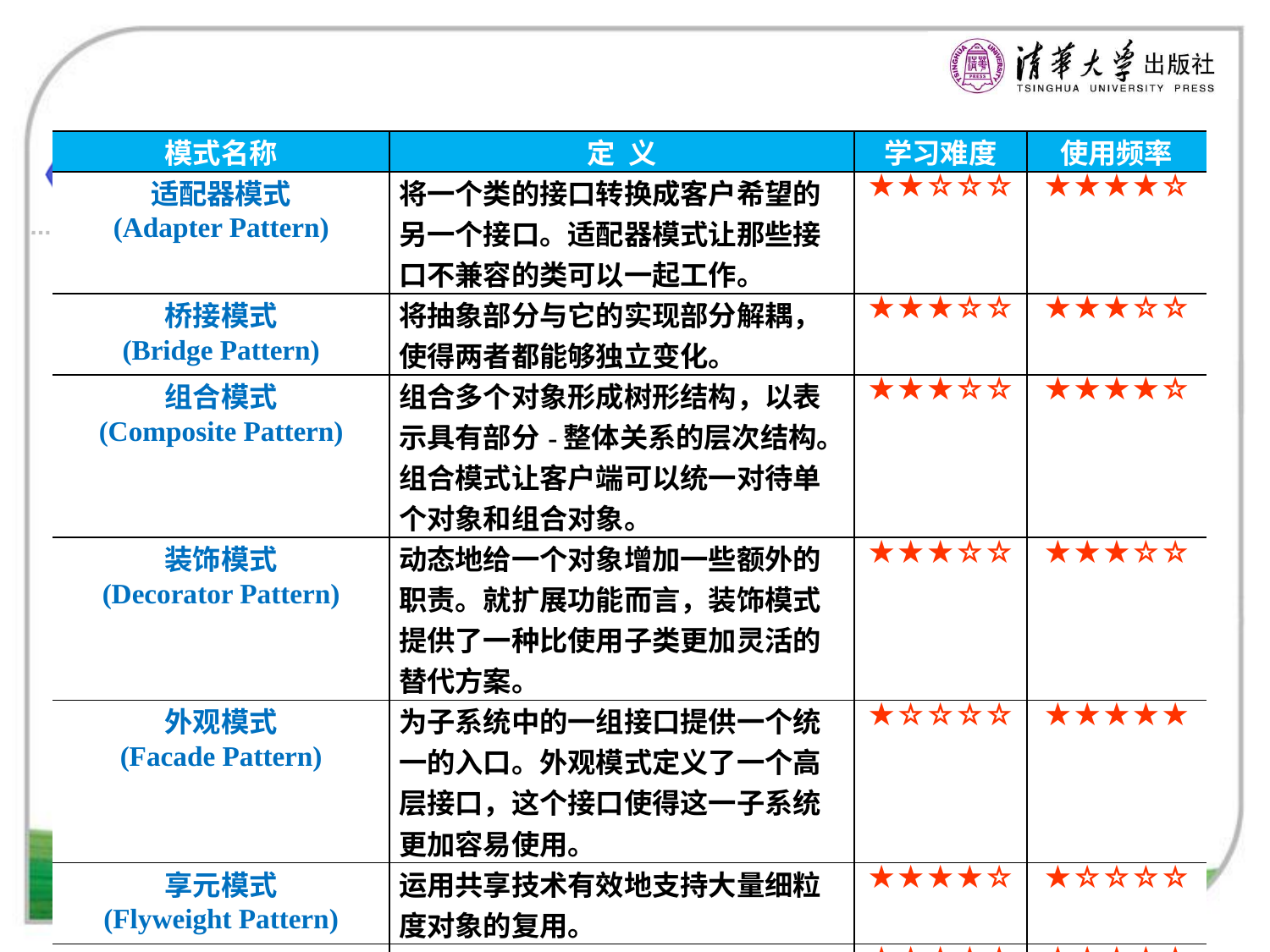

# 结构型模式概述
| 模式名称 | 定 义 | 学习难度 | 使用频率 |
| --- | --- | --- | --- |
| 适配器模式 (Adapter Pattern) | 将一个类的接口转换成客户希望的另一个接口。适配器模式让那些接口不兼容的类可以一起工作。 | ★★☆☆☆ | ★★★★☆ |
| 桥接模式 (Bridge Pattern) | 将抽象部分与它的实现部分解耦，使得两者都能够独立变化。 | ★★★☆☆ | ★★★☆☆ |
| 组合模式 (Composite Pattern) | 组合多个对象形成树形结构，以表示具有部分-整体关系的层次结构。组合模式让客户端可以统一对待单个对象和组合对象。 | ★★★☆☆ | ★★★★☆ |
| 装饰模式 (Decorator Pattern) | 动态地给一个对象增加一些额外的职责。就扩展功能而言，装饰模式提供了一种比使用子类更加灵活的替代方案。 | ★★★☆☆ | ★★★☆☆ |
| 外观模式 (Facade Pattern) | 为子系统中的一组接口提供一个统一的入口。外观模式定义了一个高层接口，这个接口使得这一子系统更加容易使用。 | ★☆☆☆☆ | ★★★★★ |
| 享元模式 (Flyweight Pattern) | 运用共享技术有效地支持大量细粒度对象的复用。 | ★★★★☆ | ★☆☆☆☆ |
| 代理模式 (Proxy Pattern) | 给某一个对象提供一个代理或占位符，并由代理对象来控制对原对象的访问。 | ★★★☆☆ | ★★★★☆ |
结构型模式一览表